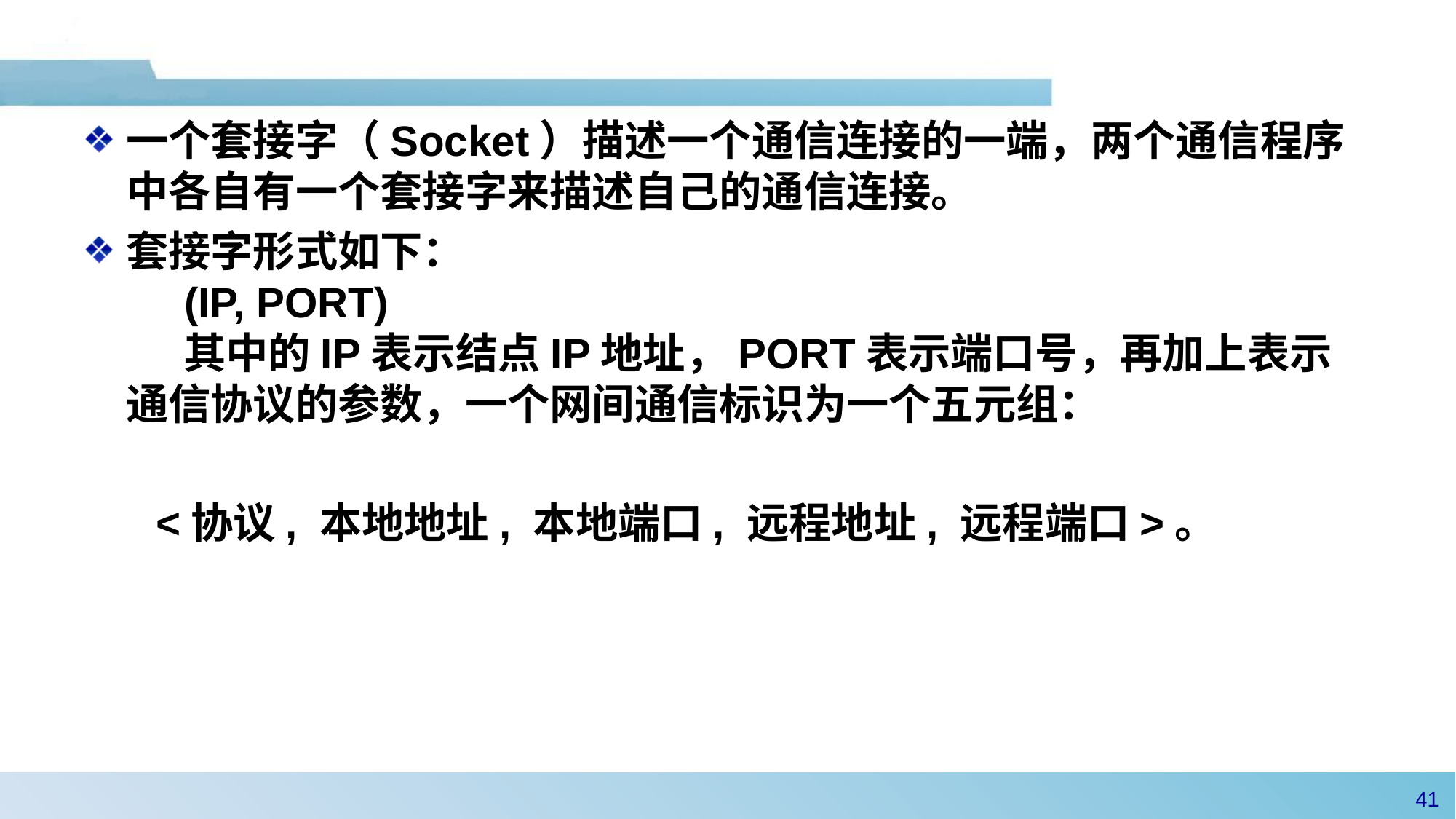

一个套接字（Socket）描述一个通信连接的一端，两个通信程序中各自有一个套接字来描述自己的通信连接。
套接字形式如下：
     (IP, PORT)
    其中的IP表示结点IP地址，PORT表示端口号，再加上表示通信协议的参数，一个网间通信标识为一个五元组：

      <协议, 本地地址, 本地端口, 远程地址, 远程端口>。
41